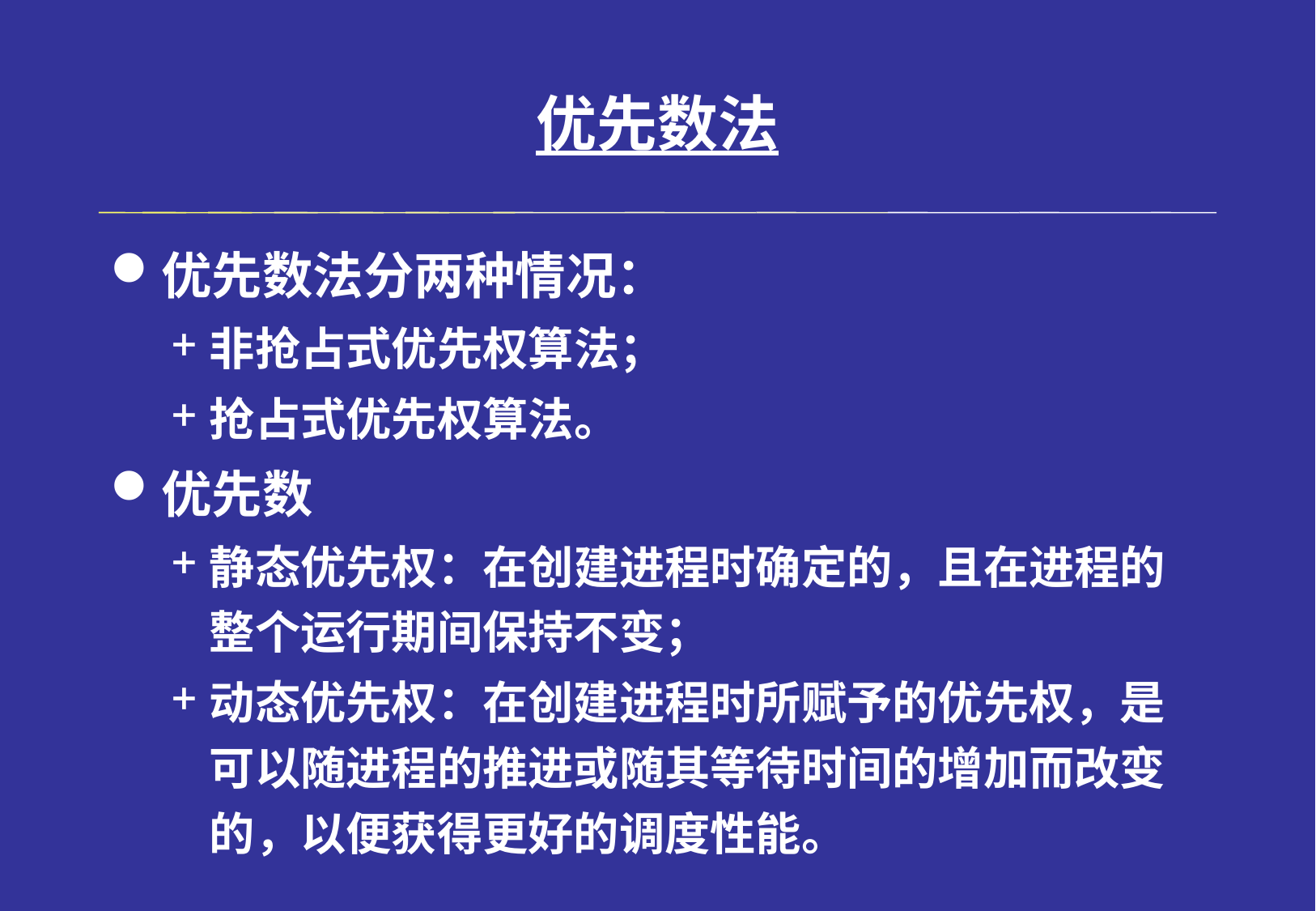

# 优先数法
优先数法分两种情况：
非抢占式优先权算法；
抢占式优先权算法。
优先数
静态优先权：在创建进程时确定的，且在进程的整个运行期间保持不变；
动态优先权：在创建进程时所赋予的优先权，是可以随进程的推进或随其等待时间的增加而改变的，以便获得更好的调度性能。